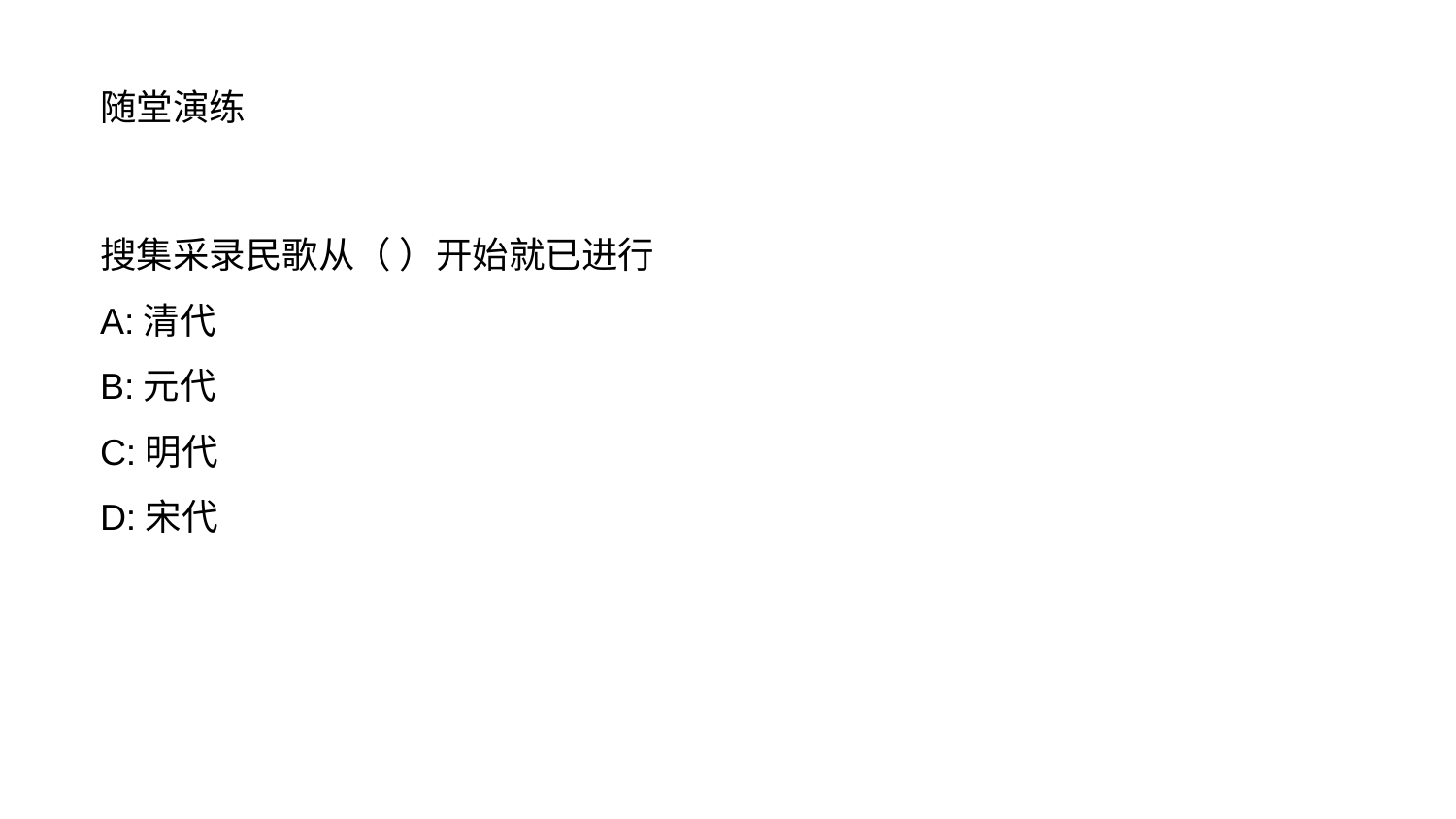

随堂演练
搜集采录民歌从（ ）开始就已进行
A:清代
B:元代
C:明代
D:宋代